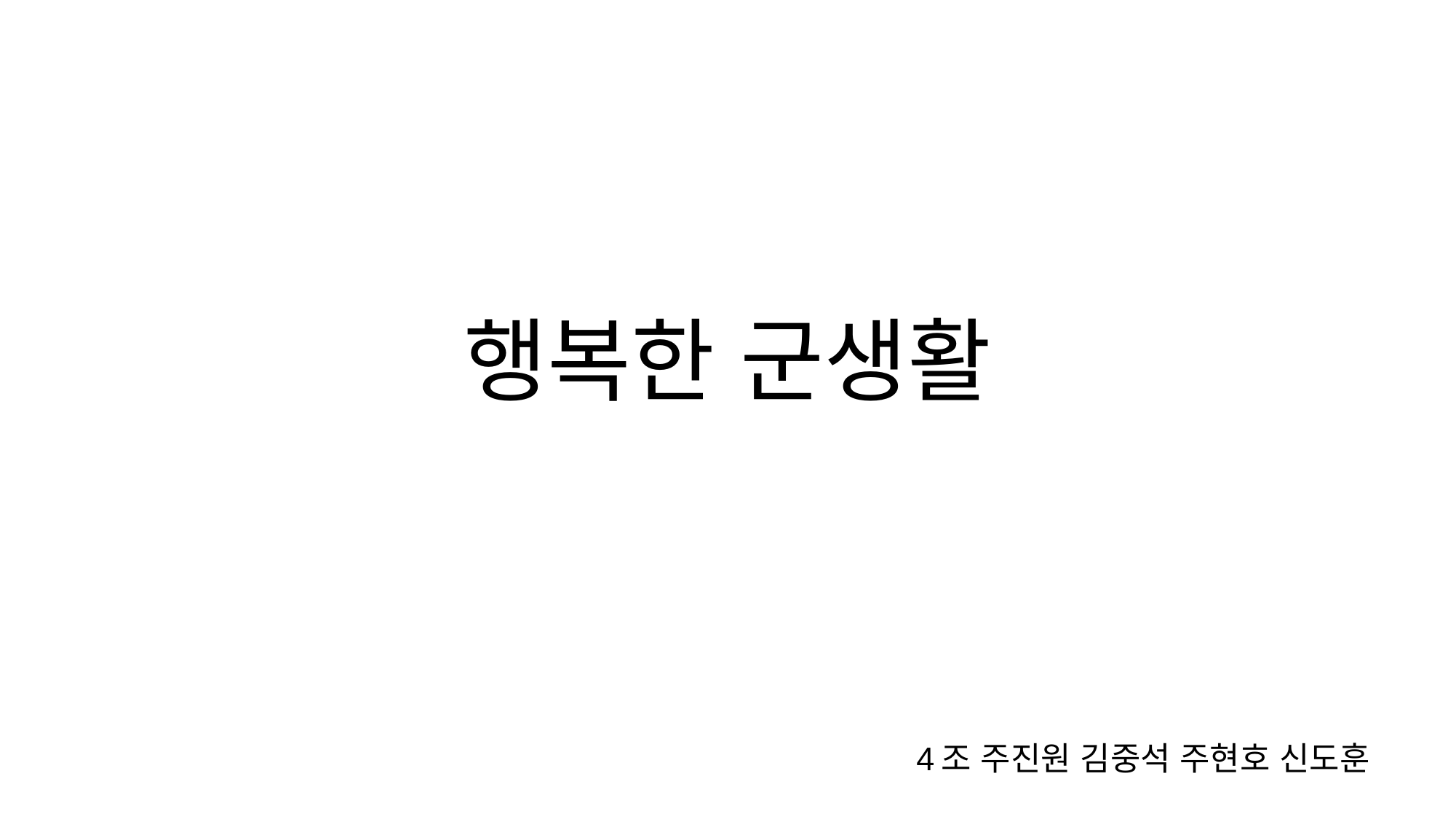

# 행복한 군생활
4조 주진원 김중석 주현호 신도훈